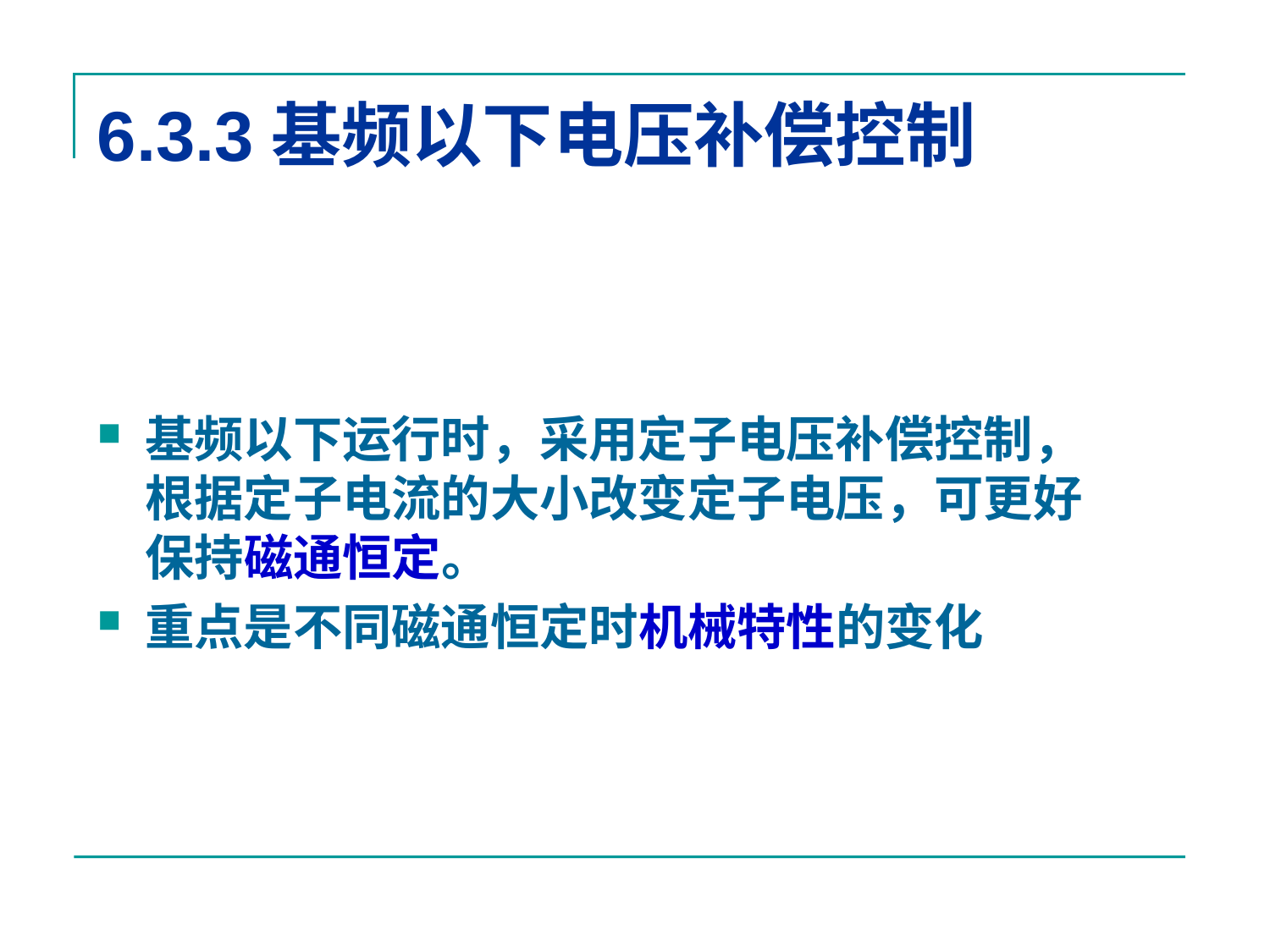

# 6.3.3基频以下电压补偿控制
基频以下运行时，采用定子电压补偿控制，根据定子电流的大小改变定子电压，可更好保持磁通恒定。
重点是不同磁通恒定时机械特性的变化